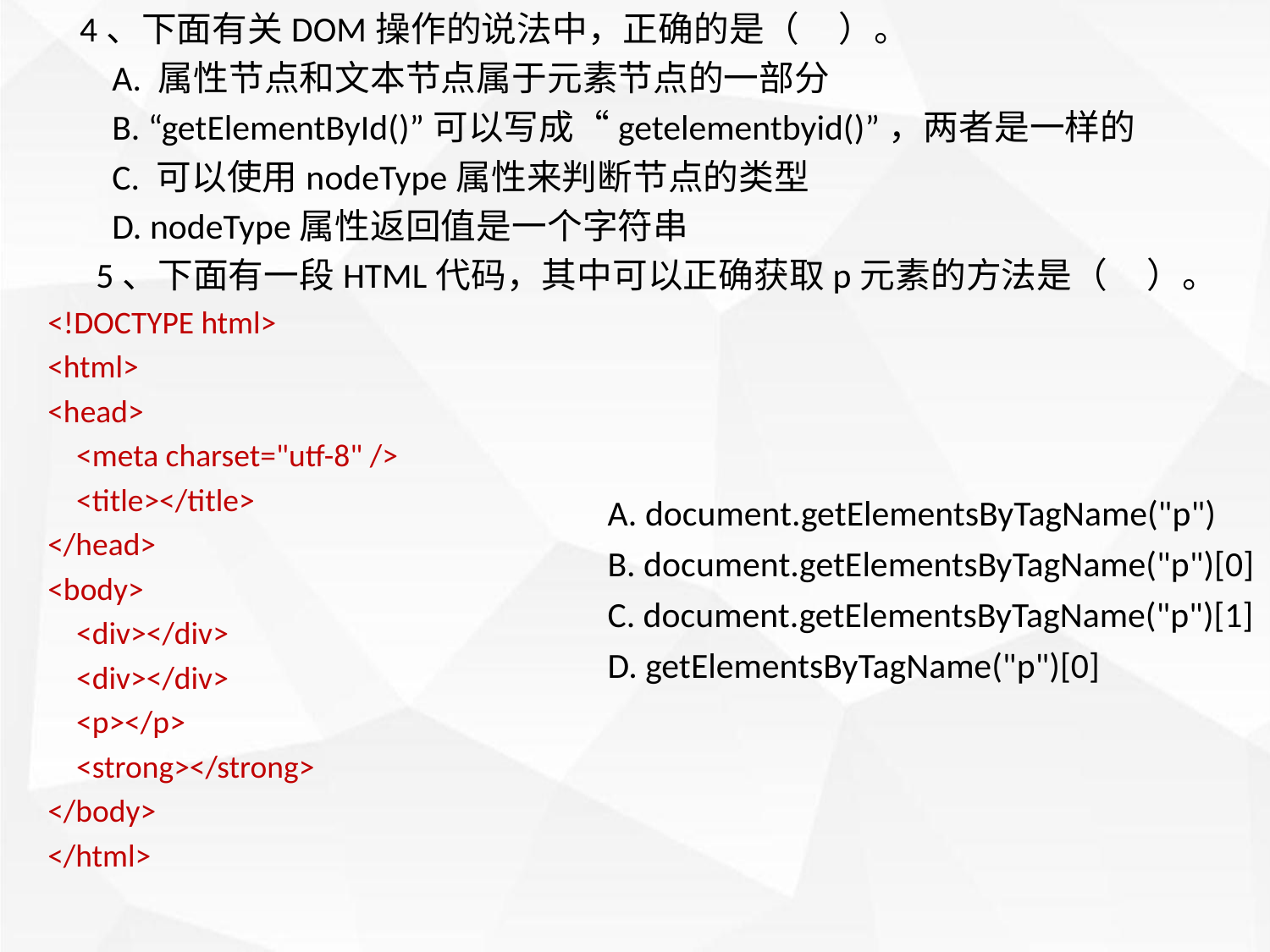

4、下面有关DOM操作的说法中，正确的是（     ）。
        A. 属性节点和文本节点属于元素节点的一部分
        B. “getElementById()”可以写成“getelementbyid()”，两者是一样的
        C. 可以使用nodeType属性来判断节点的类型
        D. nodeType属性返回值是一个字符串
      5、下面有一段HTML代码，其中可以正确获取p元素的方法是（     ）。
<!DOCTYPE html>
<html>
<head>
    <meta charset="utf-8" />
    <title></title>
</head>
<body>
    <div></div>
    <div></div>
    <p></p>
    <strong></strong>
</body>
</html>
A. document.getElementsByTagName("p")
B. document.getElementsByTagName("p")[0]
C. document.getElementsByTagName("p")[1]
D. getElementsByTagName("p")[0]